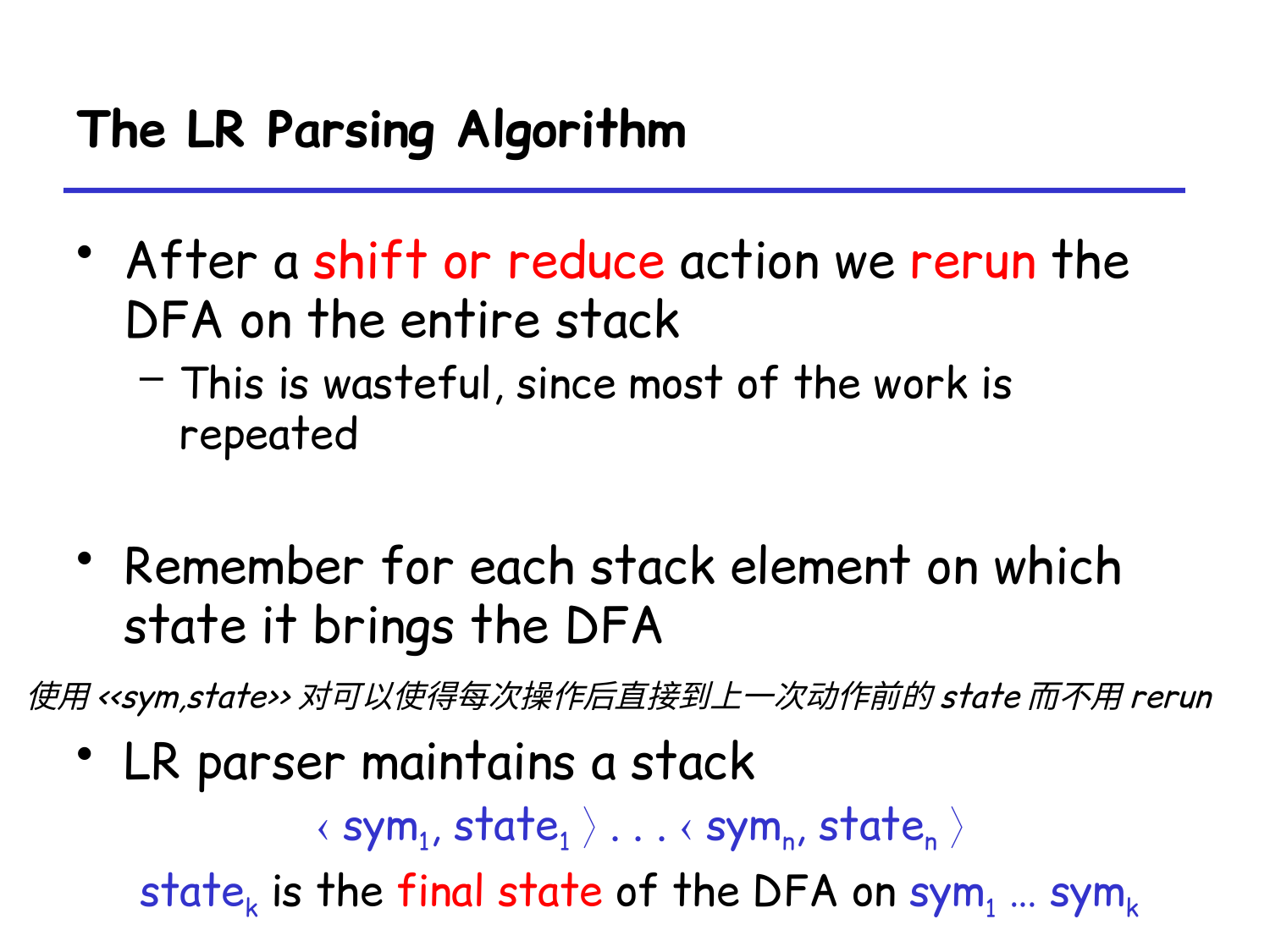

# The LR Parsing Algorithm
After a shift or reduce action we rerun the DFA on the entire stack
This is wasteful, since most of the work is repeated

Remember for each stack element on which state it brings the DFA

LR parser maintains a stack
〈 sym1, state1 〉 . . . 〈 symn, staten 〉
statek is the final state of the DFA on sym1 … symk
使用<<sym,state>>对可以使得每次操作后直接到上一次动作前的state而不用rerun
48